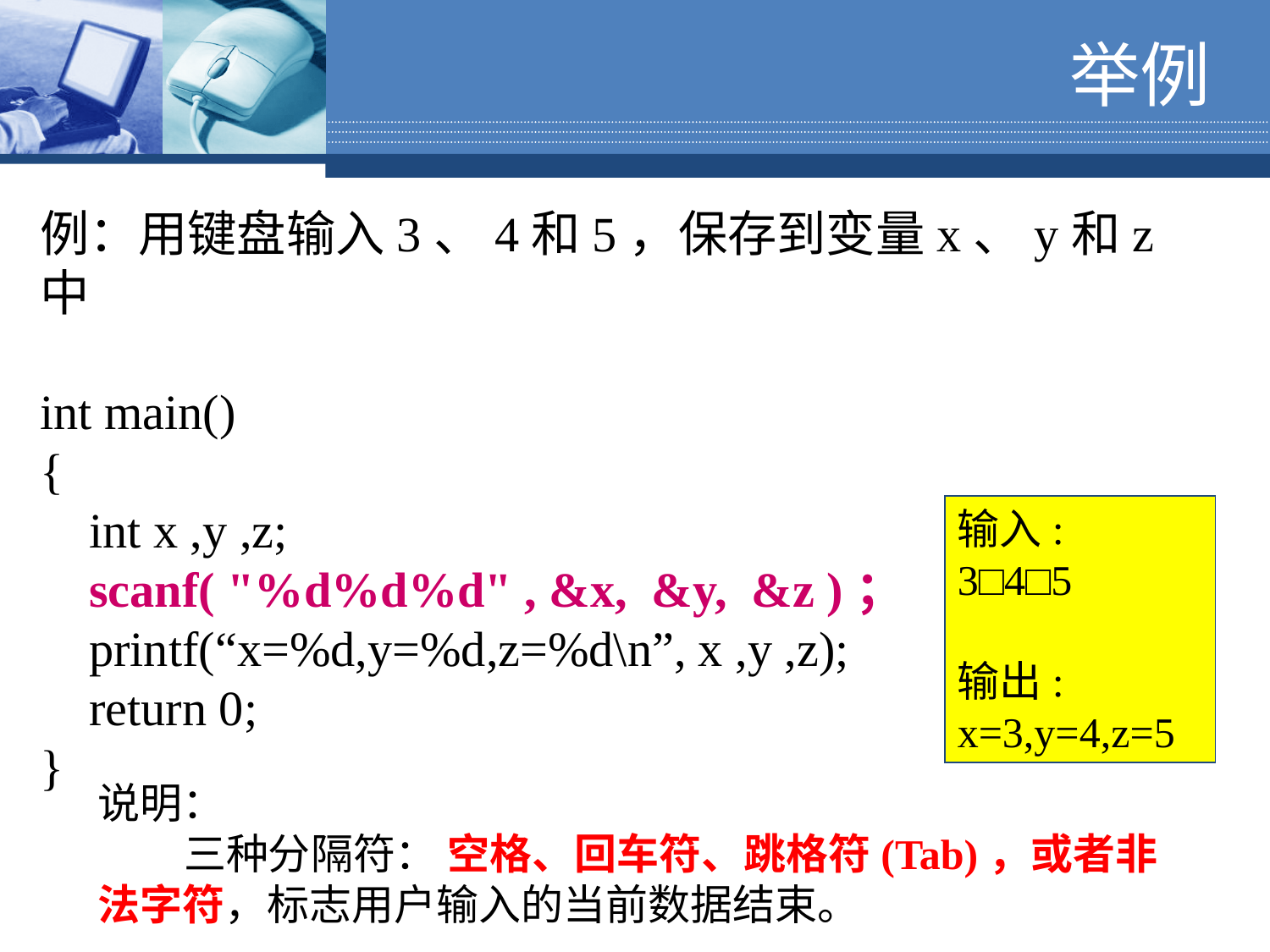

# 举例
例：用键盘输入3、4和5，保存到变量x、y和z中

int main()
{
    int x ,y ,z;
    scanf( "%d%d%d" , &x,  &y,  &z )；
    printf(“x=%d,y=%d,z=%d\n”, x ,y ,z);
    return 0;
}
输入:
3□4□5

输出:
x=3,y=4,z=5
说明：
        三种分隔符： 空格、回车符、跳格符(Tab)，或者非法字符，标志用户输入的当前数据结束。